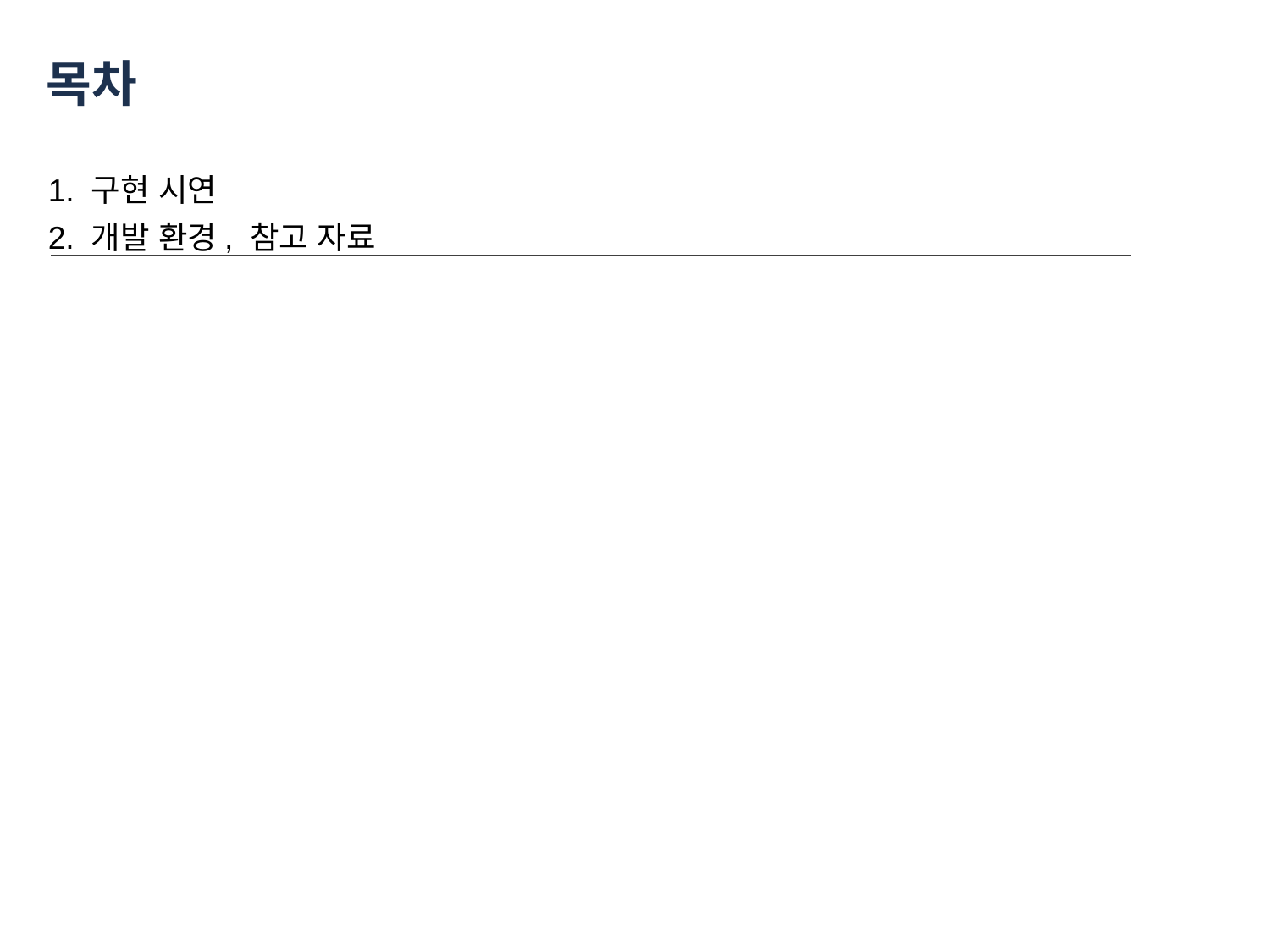

# 목차
1. 구현 시연
2. 개발 환경, 참고 자료